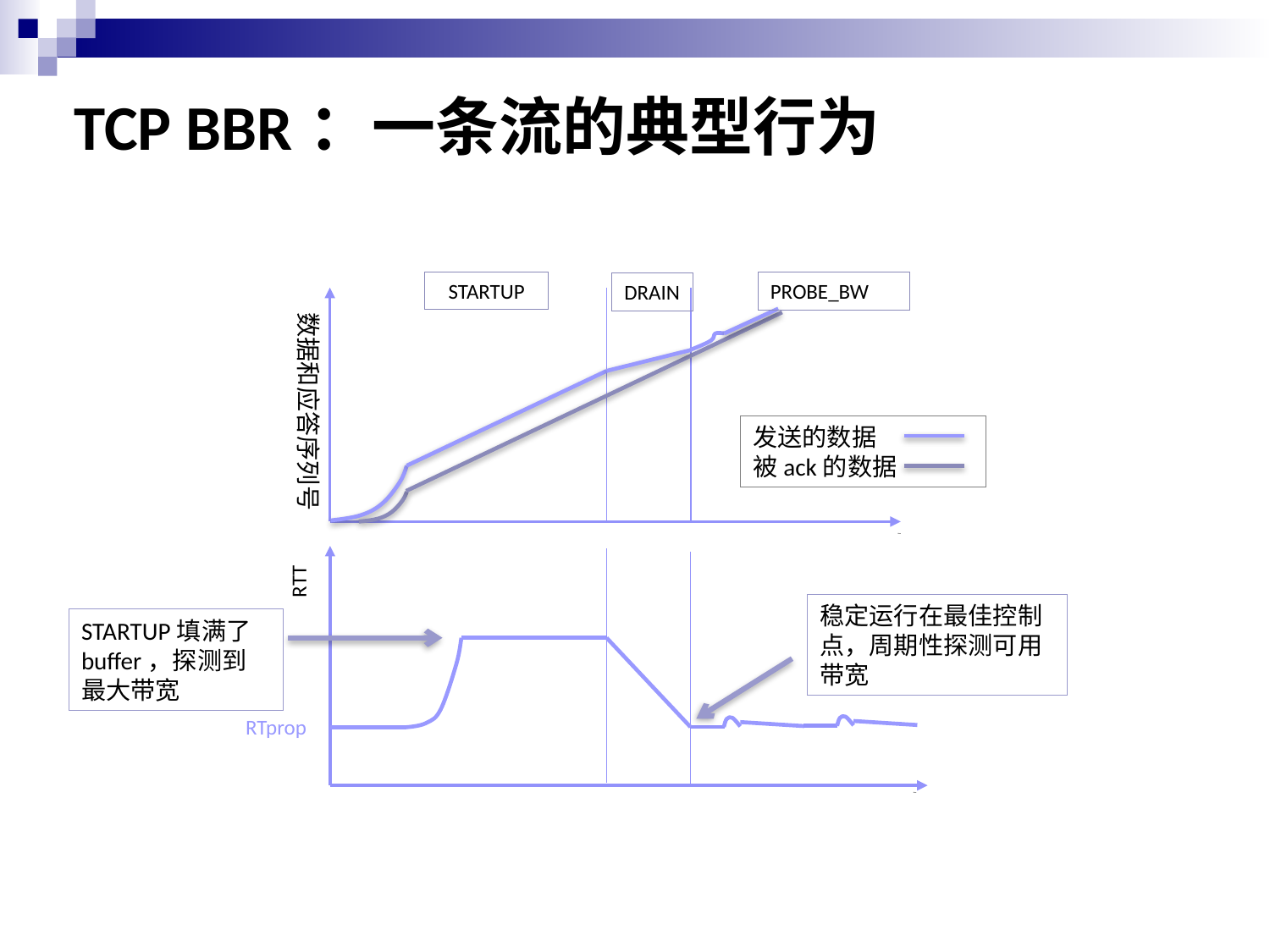

# TCP BBR：一条流的典型行为
STARTUP
PROBE_BW
DRAIN
数据和应答序列号

发送的数据
被ack的数据

time
RTT
稳定运行在最佳控制点，周期性探测可用带宽
STARTUP填满了buffer，探测到最大带宽

RTprop

time
37